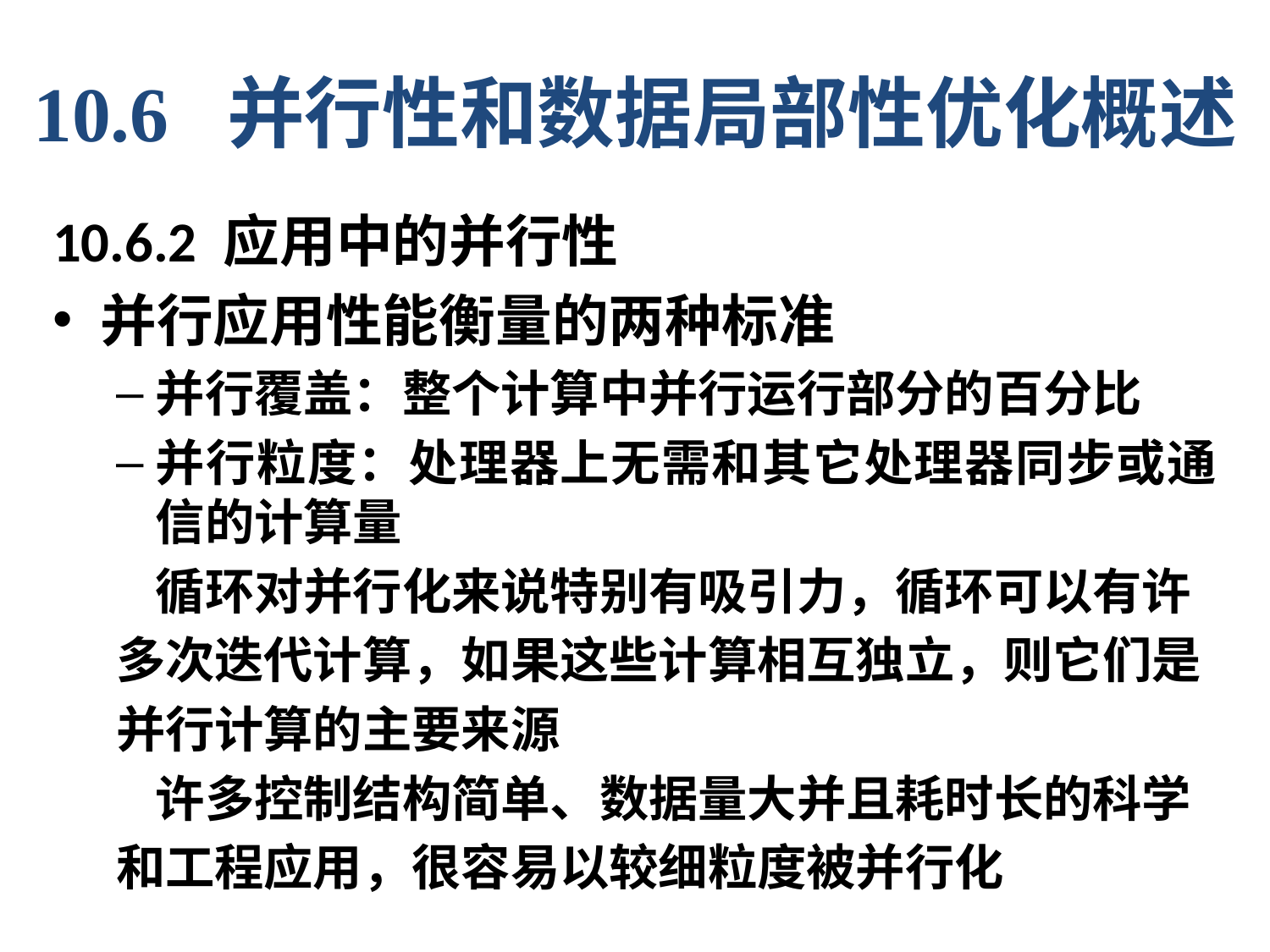

10.6  并行性和数据局部性优化概述
10.6.2 应用中的并行性
并行应用性能衡量的两种标准
并行覆盖：整个计算中并行运行部分的百分比
并行粒度：处理器上无需和其它处理器同步或通信的计算量
	循环对并行化来说特别有吸引力，循环可以有许
多次迭代计算，如果这些计算相互独立，则它们是
并行计算的主要来源
	许多控制结构简单、数据量大并且耗时长的科学
和工程应用，很容易以较细粒度被并行化